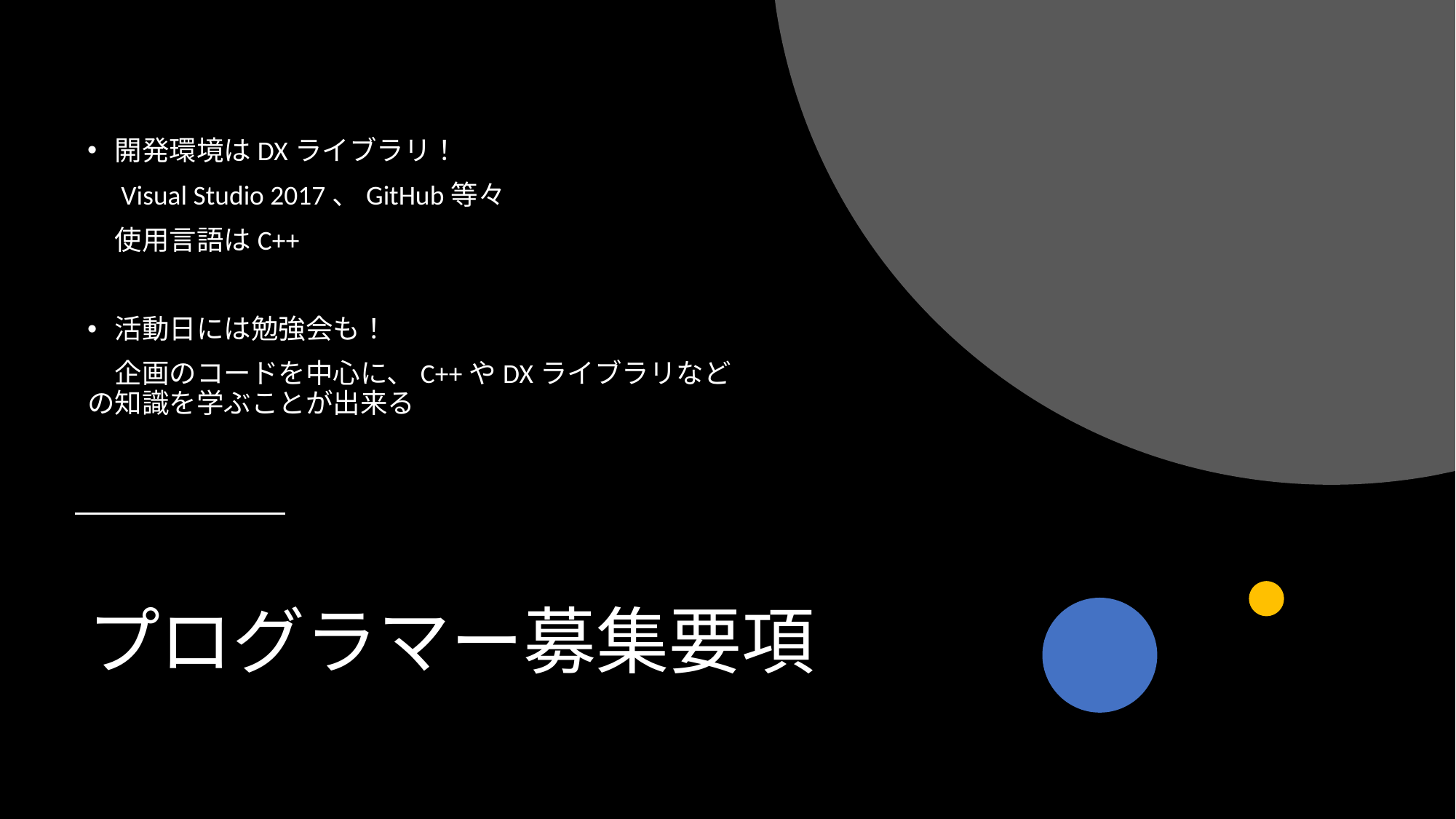

開発環境はDXライブラリ！
　Visual Studio 2017、GitHub等々
　使用言語はC++

活動日には勉強会も！
　企画のコードを中心に、C++やDXライブラリなどの知識を学ぶことが出来る
# プログラマー募集要項